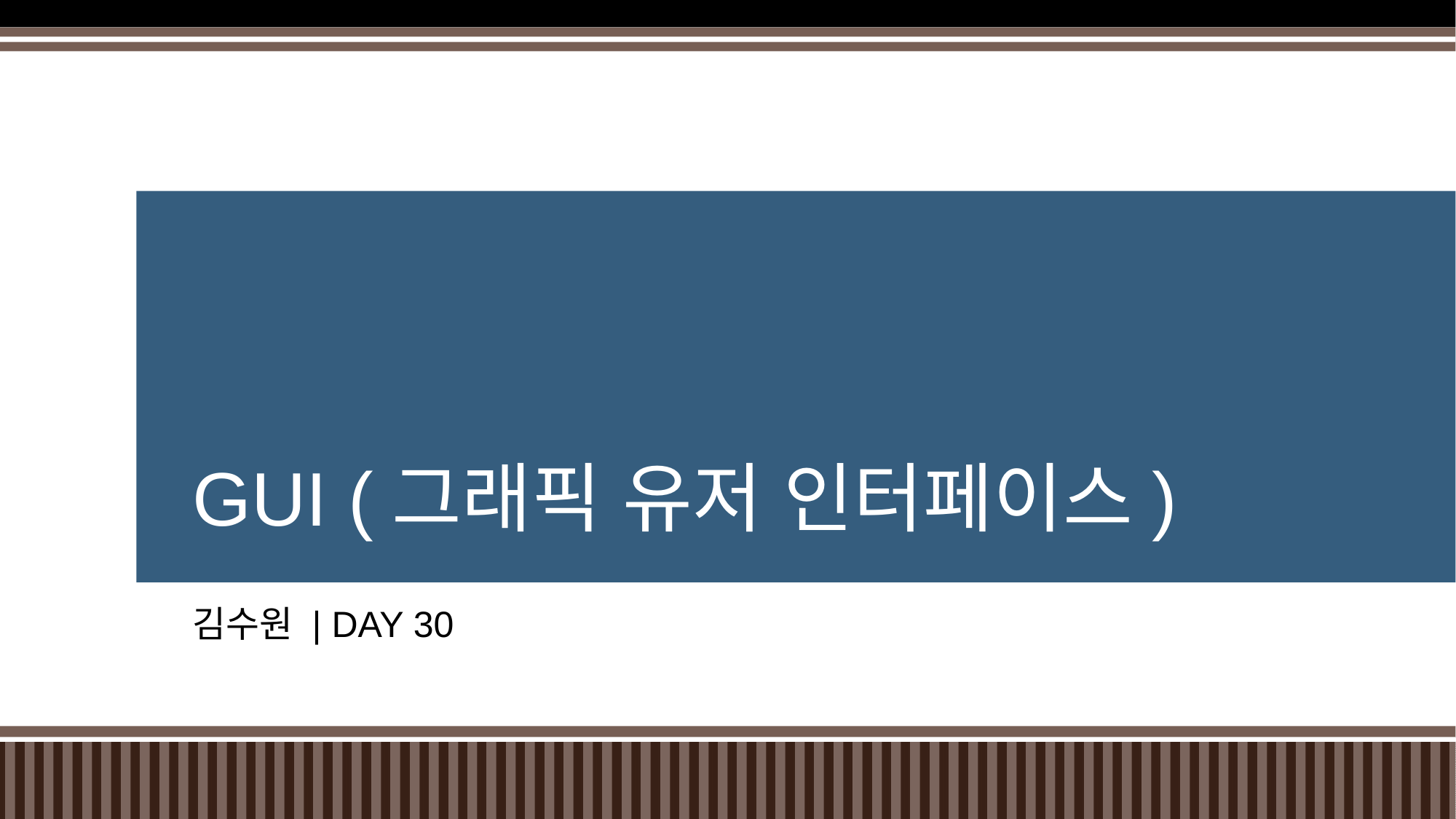

# GUI (그래픽 유저 인터페이스)
김수원 | DAY 30